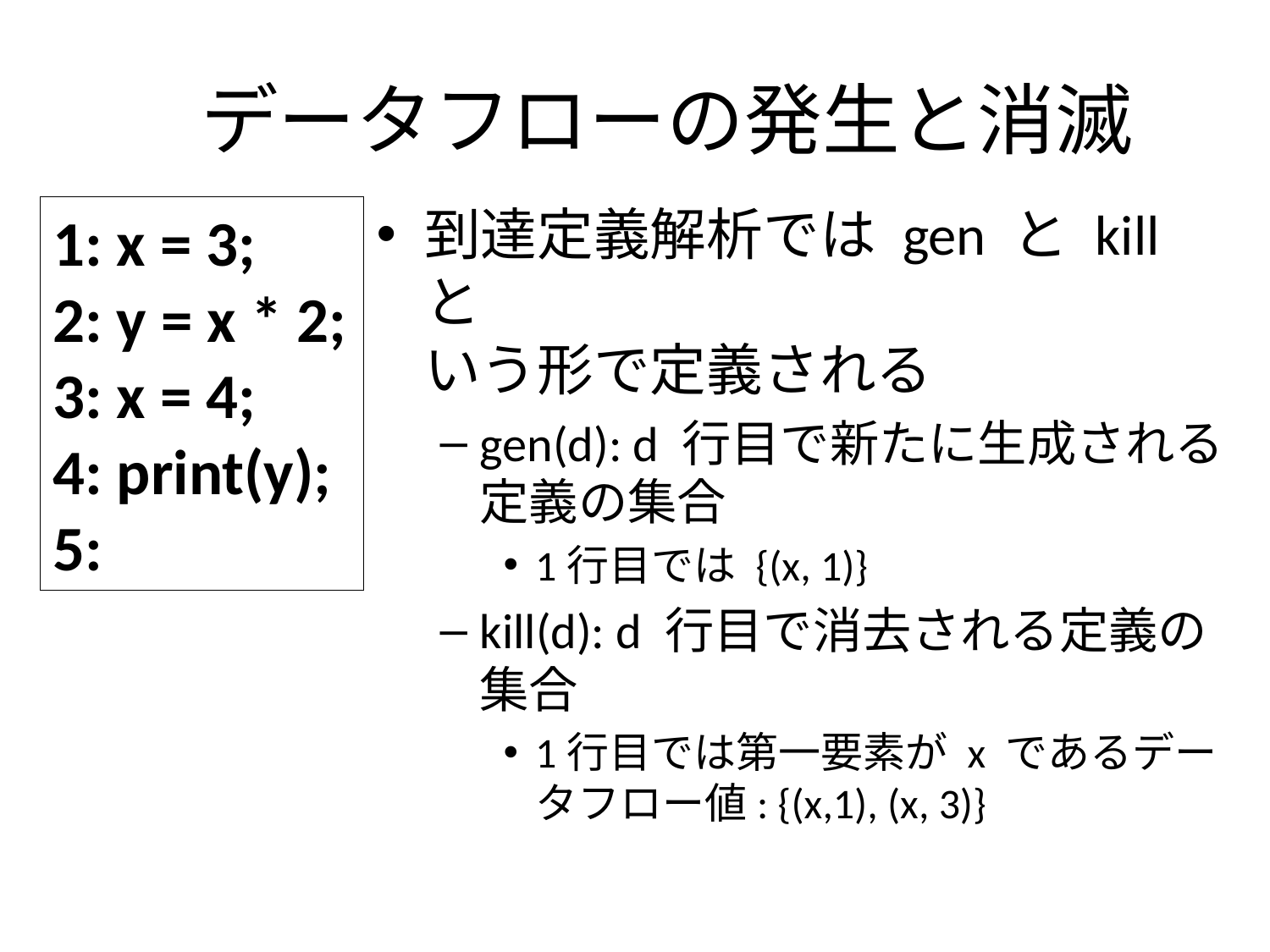

# データフローの発生と消滅
到達定義解析では gen と kill と
いう形で定義される
gen(d): d 行目で新たに生成される定義の集合
1行目では {(x, 1)}
kill(d): d 行目で消去される定義の集合
1行目では第一要素が x であるデータフロー値: {(x,1), (x, 3)}

1: x = 3;
2: y = x * 2;
3: x = 4;
4: print(y);
5: